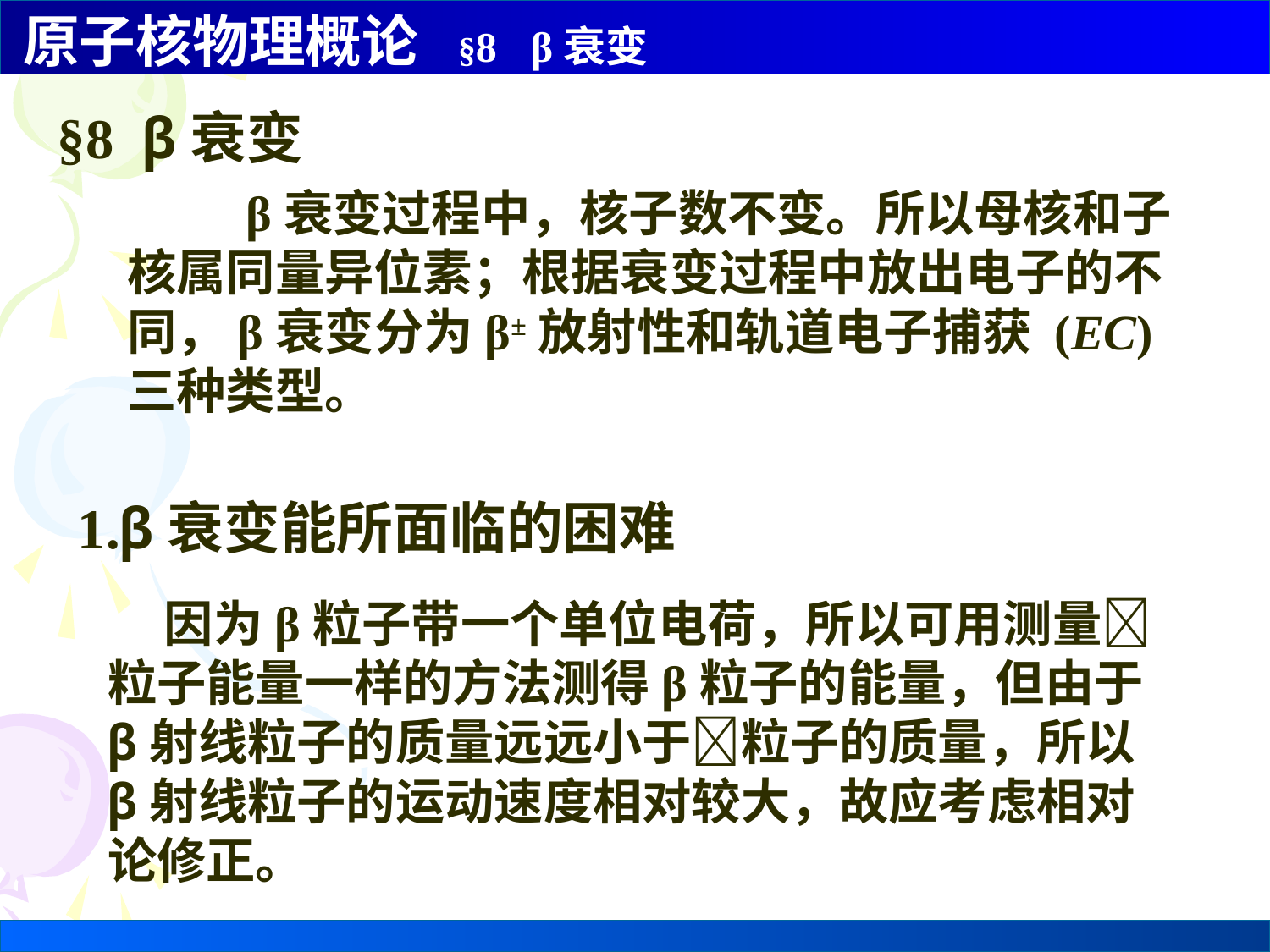

§8  β衰变
    β衰变过程中，核子数不变。所以母核和子核属同量异位素；根据衰变过程中放出电子的不同，β衰变分为β±放射性和轨道电子捕获 (EC)三种类型。
1.β衰变能所面临的困难
    因为β粒子带一个单位电荷，所以可用测量α粒子能量一样的方法测得β粒子的能量，但由于β射线粒子的质量远远小于α粒子的质量，所以β射线粒子的运动速度相对较大，故应考虑相对论修正。